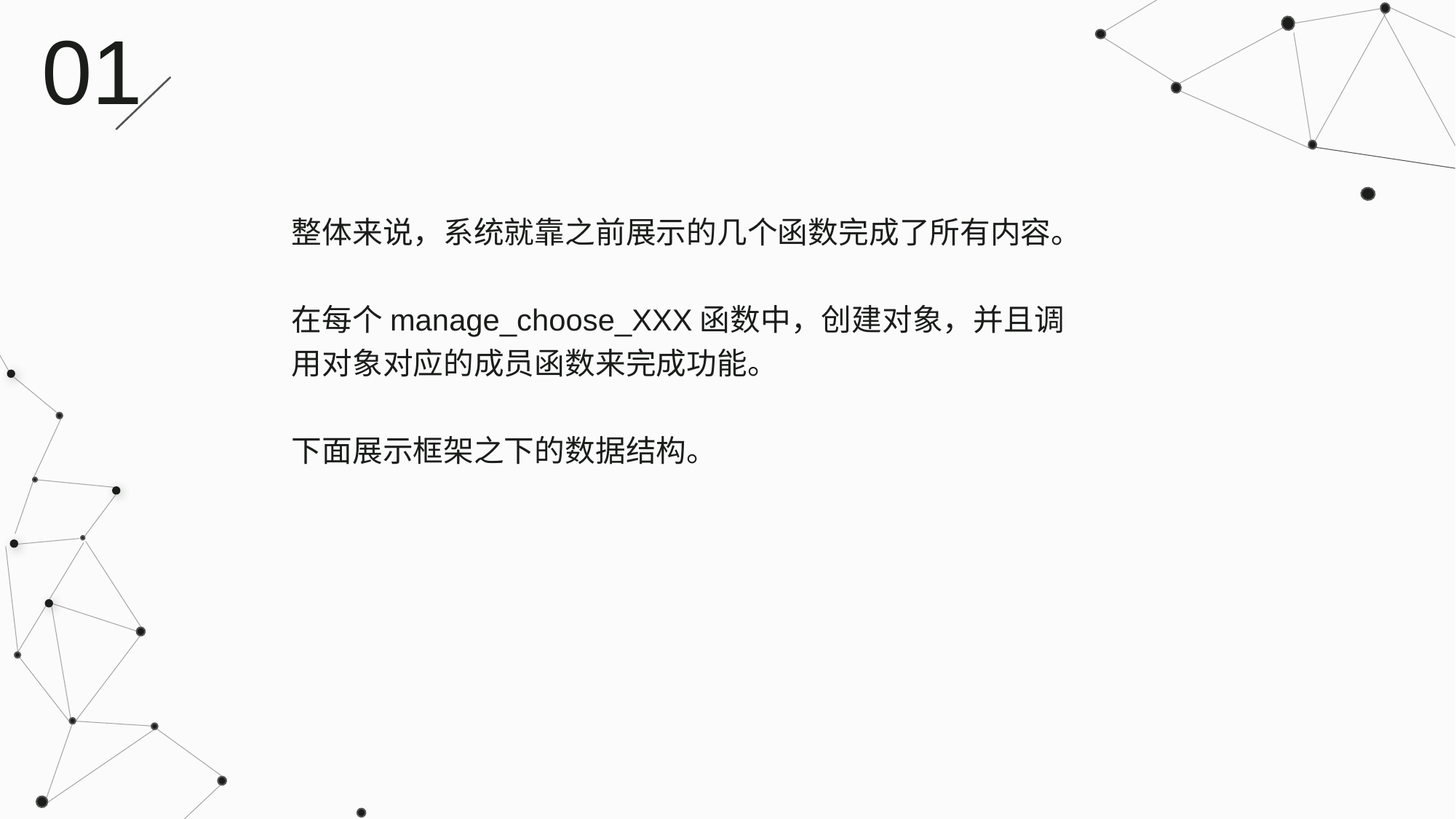

01

整体来说，系统就靠之前展示的几个函数完成了所有内容。

在每个manage_choose_XXX函数中，创建对象，并且调用对象对应的成员函数来完成功能。

下面展示框架之下的数据结构。